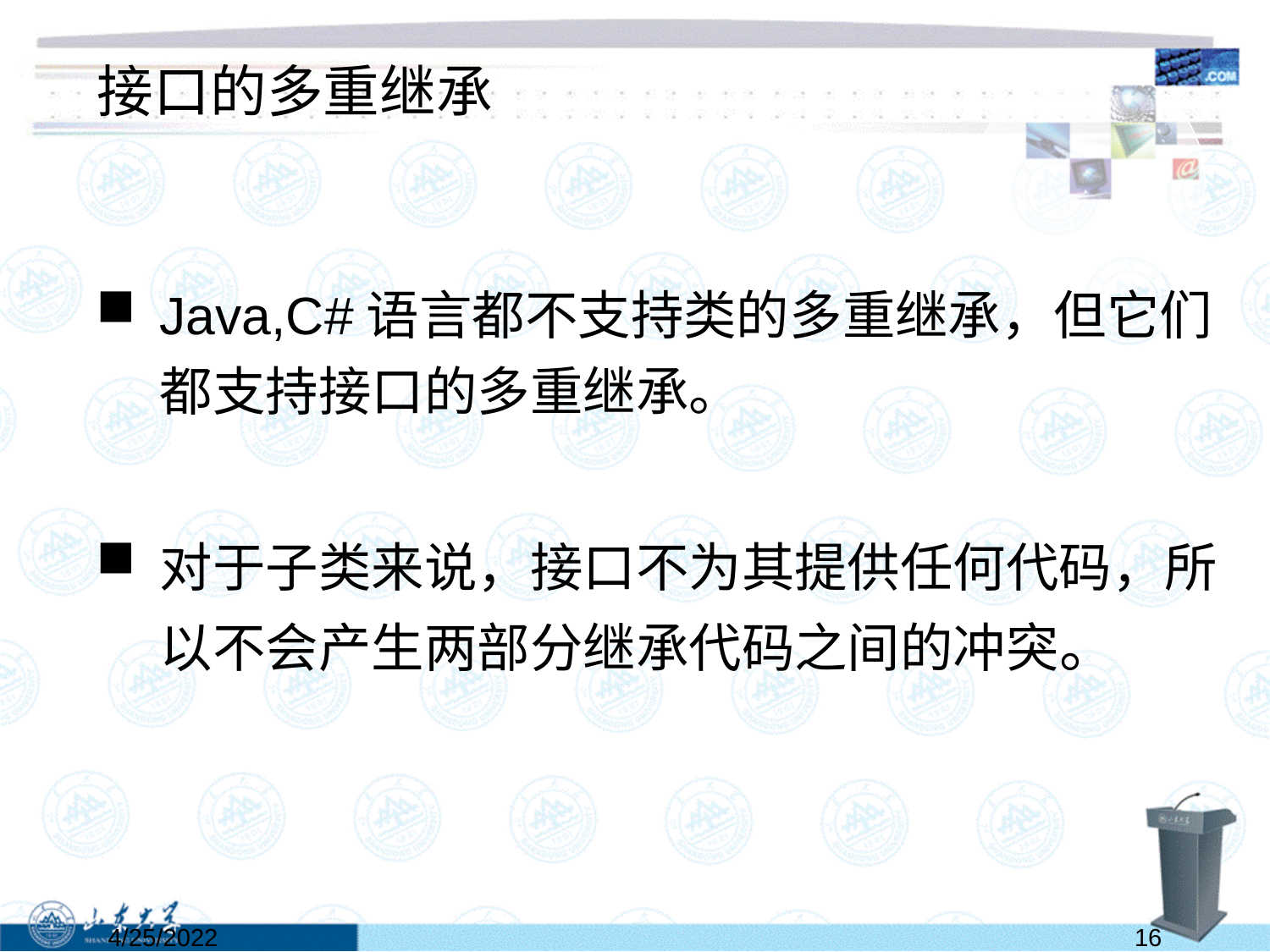

# 接口的多重继承

Java,C#语言都不支持类的多重继承，但它们都支持接口的多重继承。

对于子类来说，接口不为其提供任何代码，所以不会产生两部分继承代码之间的冲突。
4/25/2022
16